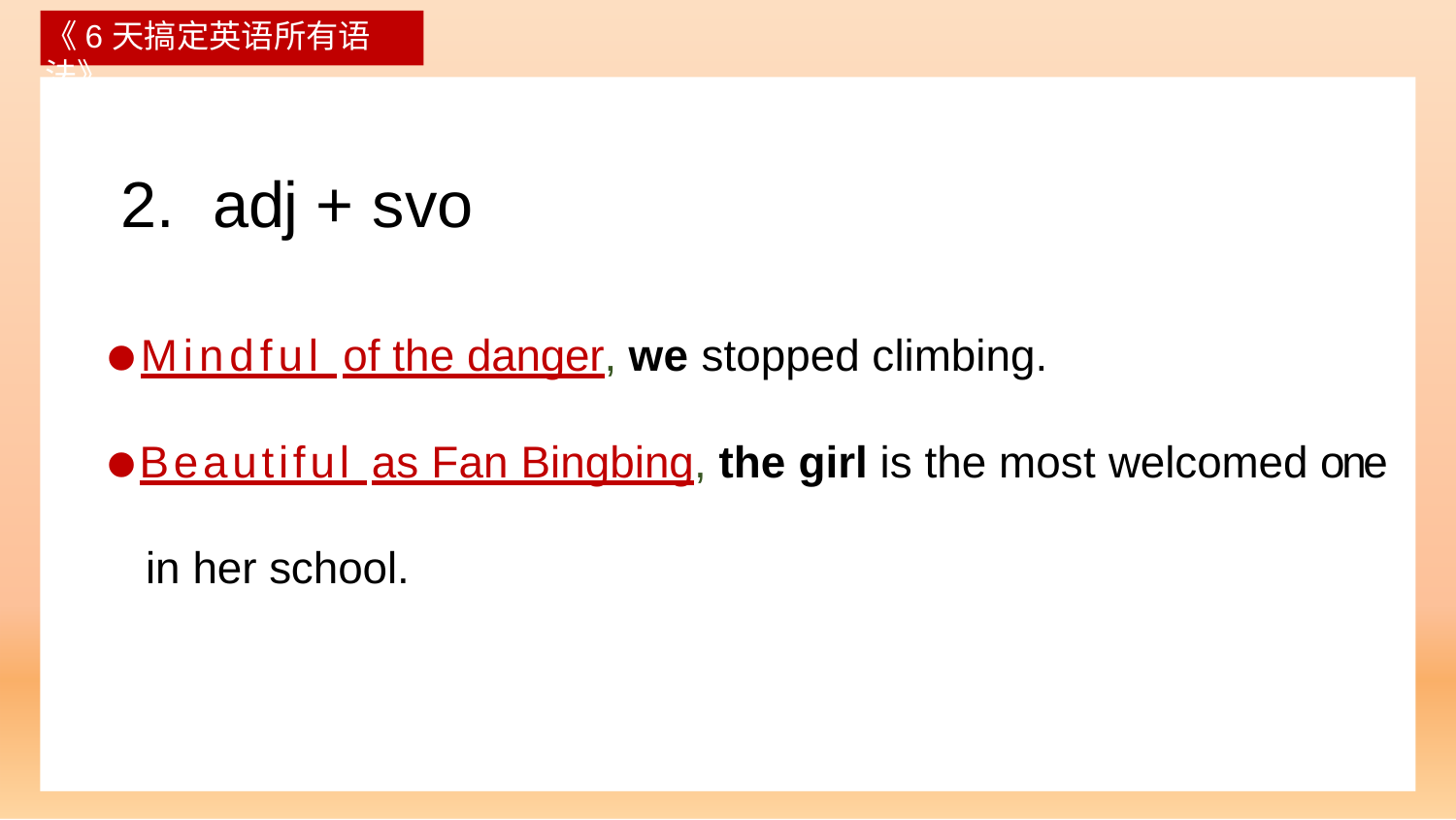

《6天搞定英语所有语法》
# 2.	adj + svo
⚫Mindful of the danger, we stopped climbing.
⚫Beautiful as Fan Bingbing, the girl is the most welcomed one  in her school.